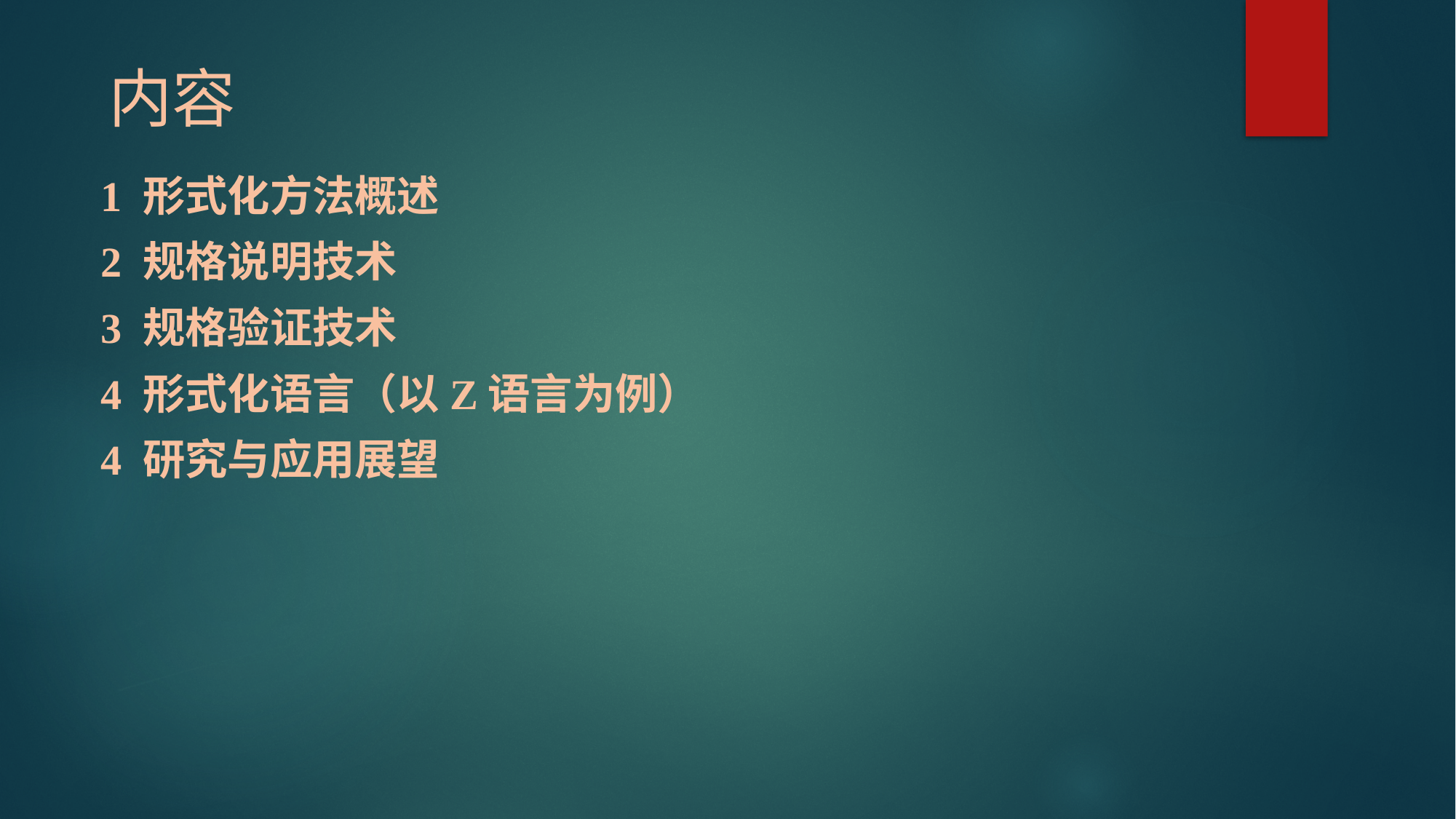

# 内容
1 形式化方法概述
2 规格说明技术
3 规格验证技术
4 形式化语言（以Z语言为例）
4 研究与应用展望